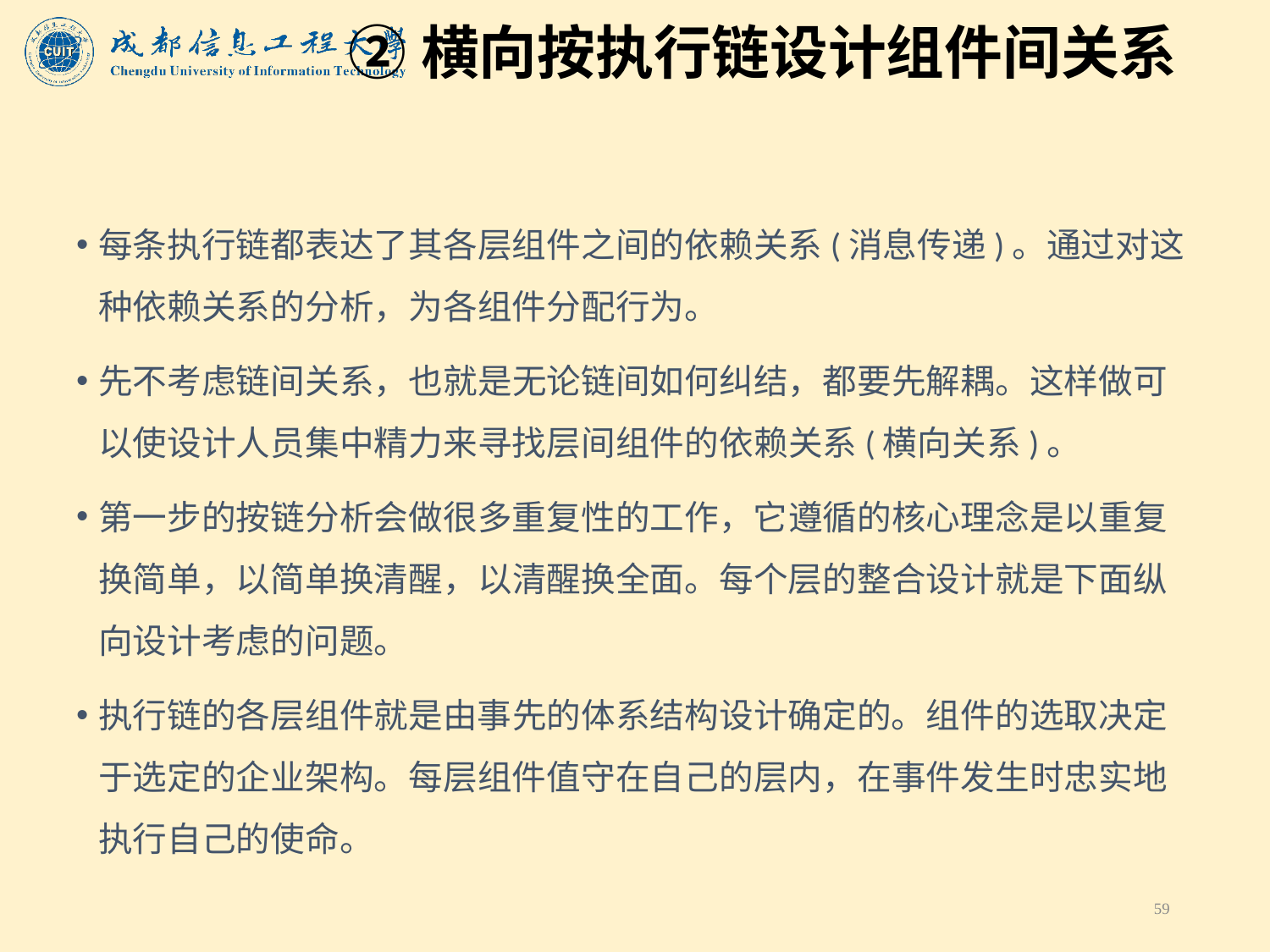

# ②横向按执行链设计组件间关系
每条执行链都表达了其各层组件之间的依赖关系(消息传递)。通过对这种依赖关系的分析，为各组件分配行为。
先不考虑链间关系，也就是无论链间如何纠结，都要先解耦。这样做可以使设计人员集中精力来寻找层间组件的依赖关系(横向关系)。
第一步的按链分析会做很多重复性的工作，它遵循的核心理念是以重复换简单，以简单换清醒，以清醒换全面。每个层的整合设计就是下面纵向设计考虑的问题。
执行链的各层组件就是由事先的体系结构设计确定的。组件的选取决定于选定的企业架构。每层组件值守在自己的层内，在事件发生时忠实地执行自己的使命。
59